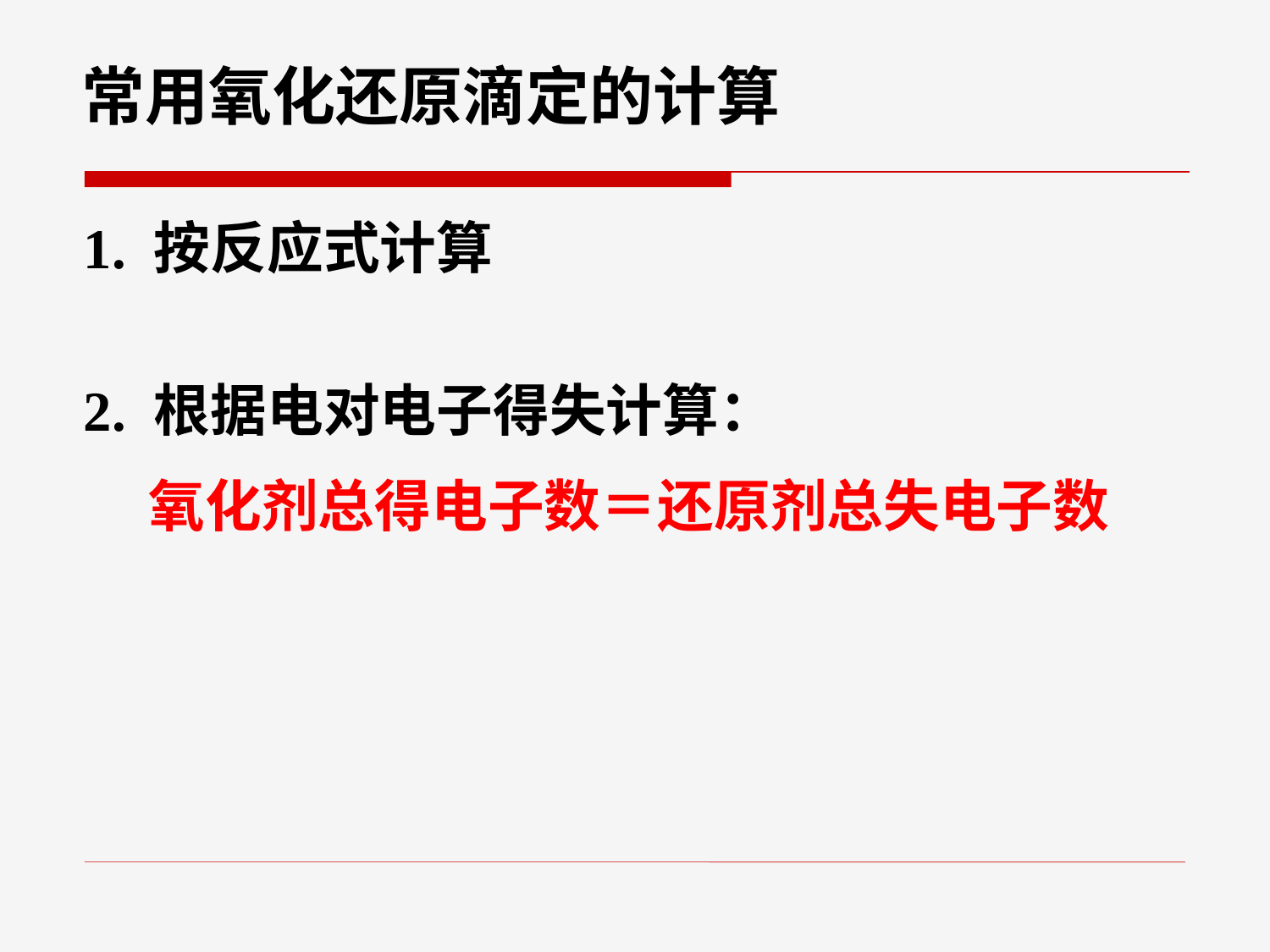

常用氧化还原滴定的计算
1. 按反应式计算
2. 根据电对电子得失计算：
    氧化剂总得电子数＝还原剂总失电子数